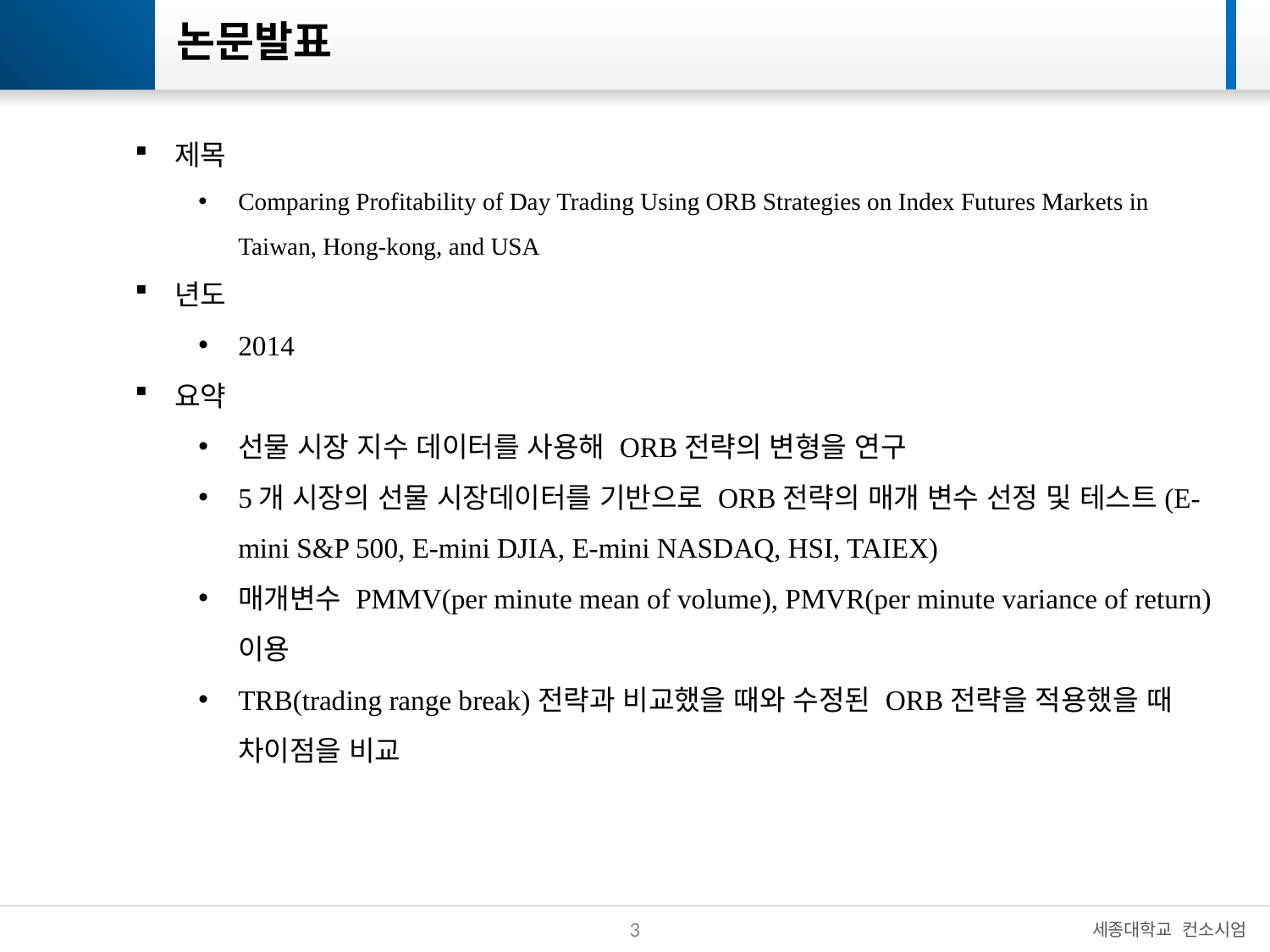

# 논문발표
제목
Comparing Profitability of Day Trading Using ORB Strategies on Index Futures Markets in Taiwan, Hong-kong, and USA
년도
2014
요약
선물 시장 지수 데이터를 사용해 ORB전략의 변형을 연구
5개 시장의 선물 시장데이터를 기반으로 ORB전략의 매개 변수 선정 및 테스트(E-mini S&P 500, E-mini DJIA, E-mini NASDAQ, HSI, TAIEX)
매개변수 PMMV(per minute mean of volume), PMVR(per minute variance of return) 이용
TRB(trading range break)전략과 비교했을 때와 수정된 ORB전략을 적용했을 때 차이점을 비교